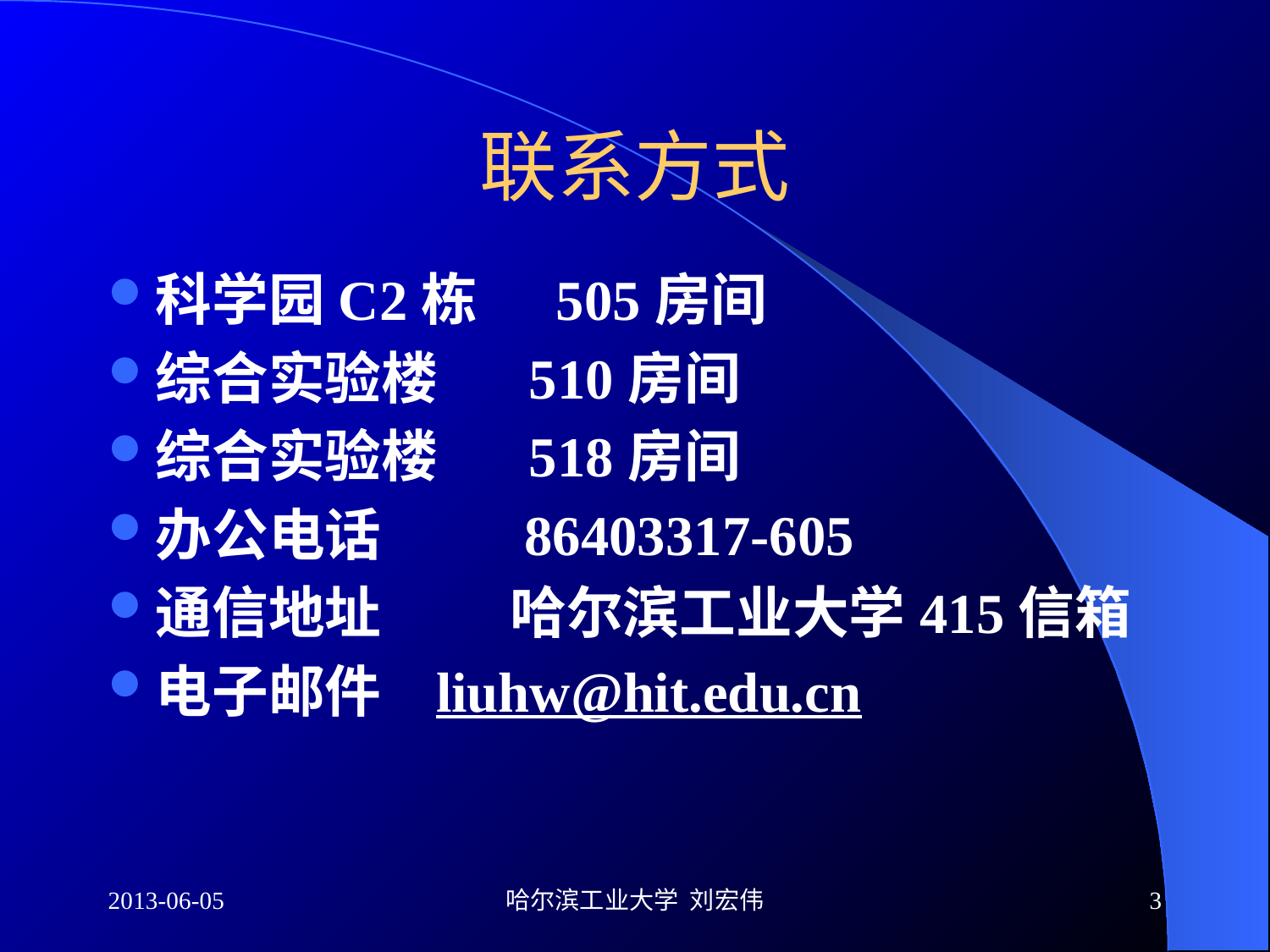

# 联系方式
科学园C2栋     505房间
综合实验楼      510房间
综合实验楼      518房间
办公电话          86403317-605
通信地址          哈尔滨工业大学415信箱
电子邮件	 liuhw@hit.edu.cn

2013-06-05
哈尔滨工业大学  刘宏伟
3